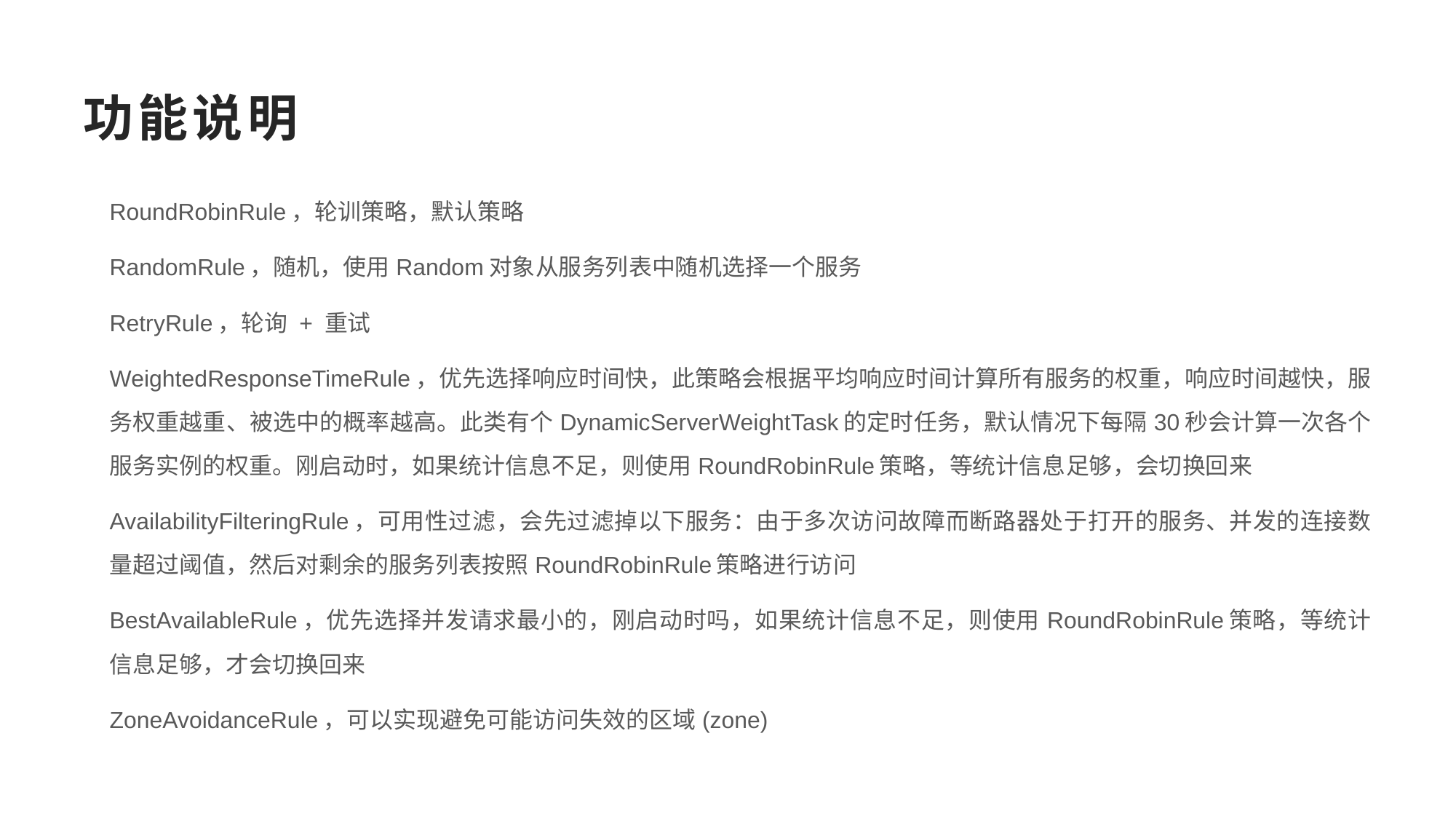

功能说明
RoundRobinRule，轮训策略，默认策略
RandomRule，随机，使用Random对象从服务列表中随机选择一个服务
RetryRule，轮询 + 重试
WeightedResponseTimeRule，优先选择响应时间快，此策略会根据平均响应时间计算所有服务的权重，响应时间越快，服务权重越重、被选中的概率越高。此类有个DynamicServerWeightTask的定时任务，默认情况下每隔30秒会计算一次各个服务实例的权重。刚启动时，如果统计信息不足，则使用RoundRobinRule策略，等统计信息足够，会切换回来
AvailabilityFilteringRule，可用性过滤，会先过滤掉以下服务：由于多次访问故障而断路器处于打开的服务、并发的连接数量超过阈值，然后对剩余的服务列表按照RoundRobinRule策略进行访问
BestAvailableRule，优先选择并发请求最小的，刚启动时吗，如果统计信息不足，则使用RoundRobinRule策略，等统计信息足够，才会切换回来
ZoneAvoidanceRule，可以实现避免可能访问失效的区域(zone)